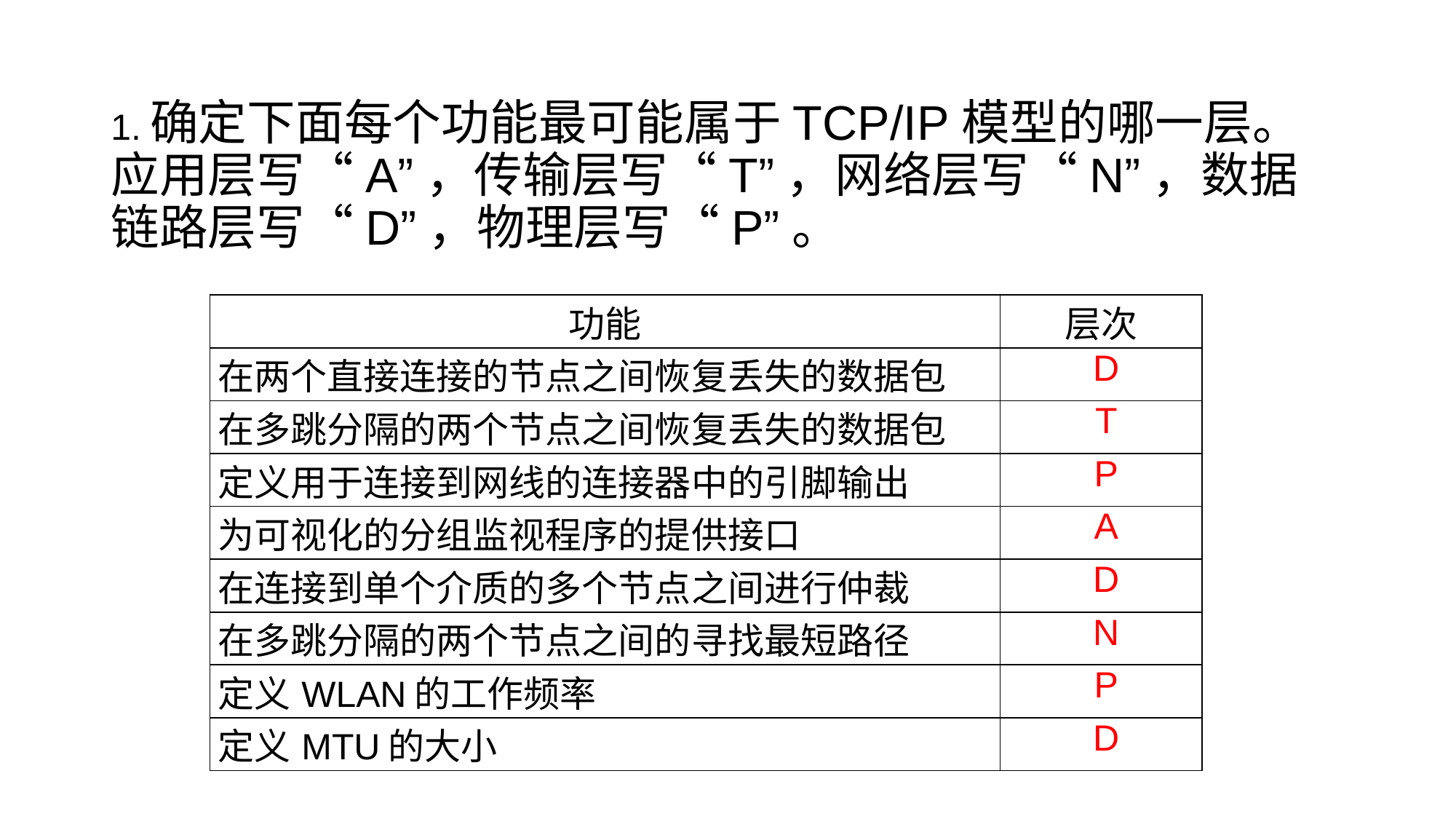

1.确定下面每个功能最可能属于TCP/IP模型的哪一层。应用层写“A”，传输层写“T”，网络层写“N”，数据链路层写“D”，物理层写“P”。
| 功能 | 层次 |
| --- | --- |
| 在两个直接连接的节点之间恢复丢失的数据包 | D |
| 在多跳分隔的两个节点之间恢复丢失的数据包 | T |
| 定义用于连接到网线的连接器中的引脚输出 | P |
| 为可视化的分组监视程序的提供接口 | A |
| 在连接到单个介质的多个节点之间进行仲裁 | D |
| 在多跳分隔的两个节点之间的寻找最短路径 | N |
| 定义WLAN的工作频率 | P |
| 定义MTU的大小 | D |